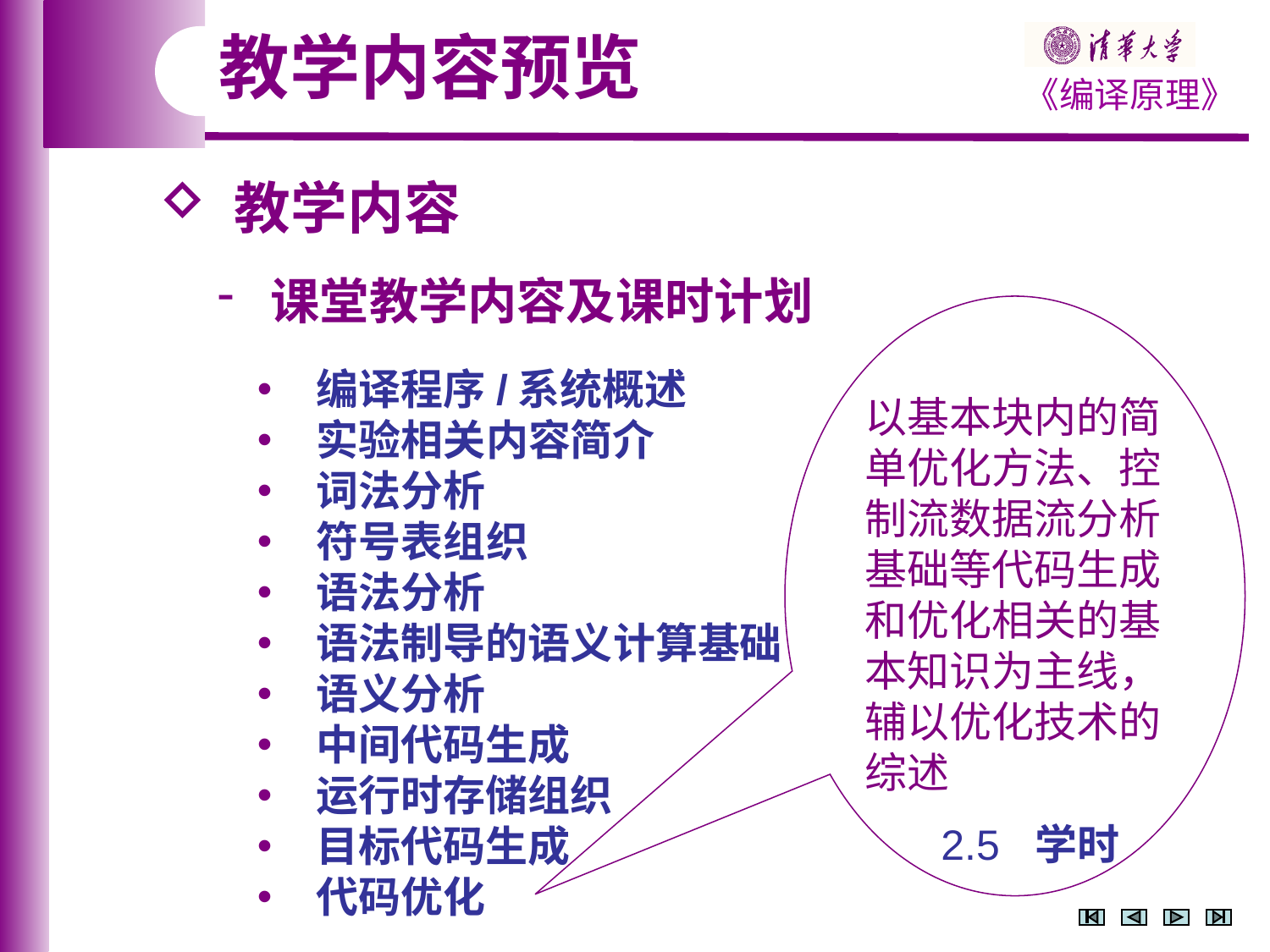

教学内容预览
 教学内容
 课堂教学内容及课时计划
以基本块内的简单优化方法、控制流数据流分析基础等代码生成和优化相关的基本知识为主线，辅以优化技术的综述 】

   2.5 学时
  编译程序/系统概述
  实验相关内容简介
  词法分析
  符号表组织
  语法分析
  语法制导的语义计算基础
  语义分析
  中间代码生成
  运行时存储组织
  目标代码生成
  代码优化